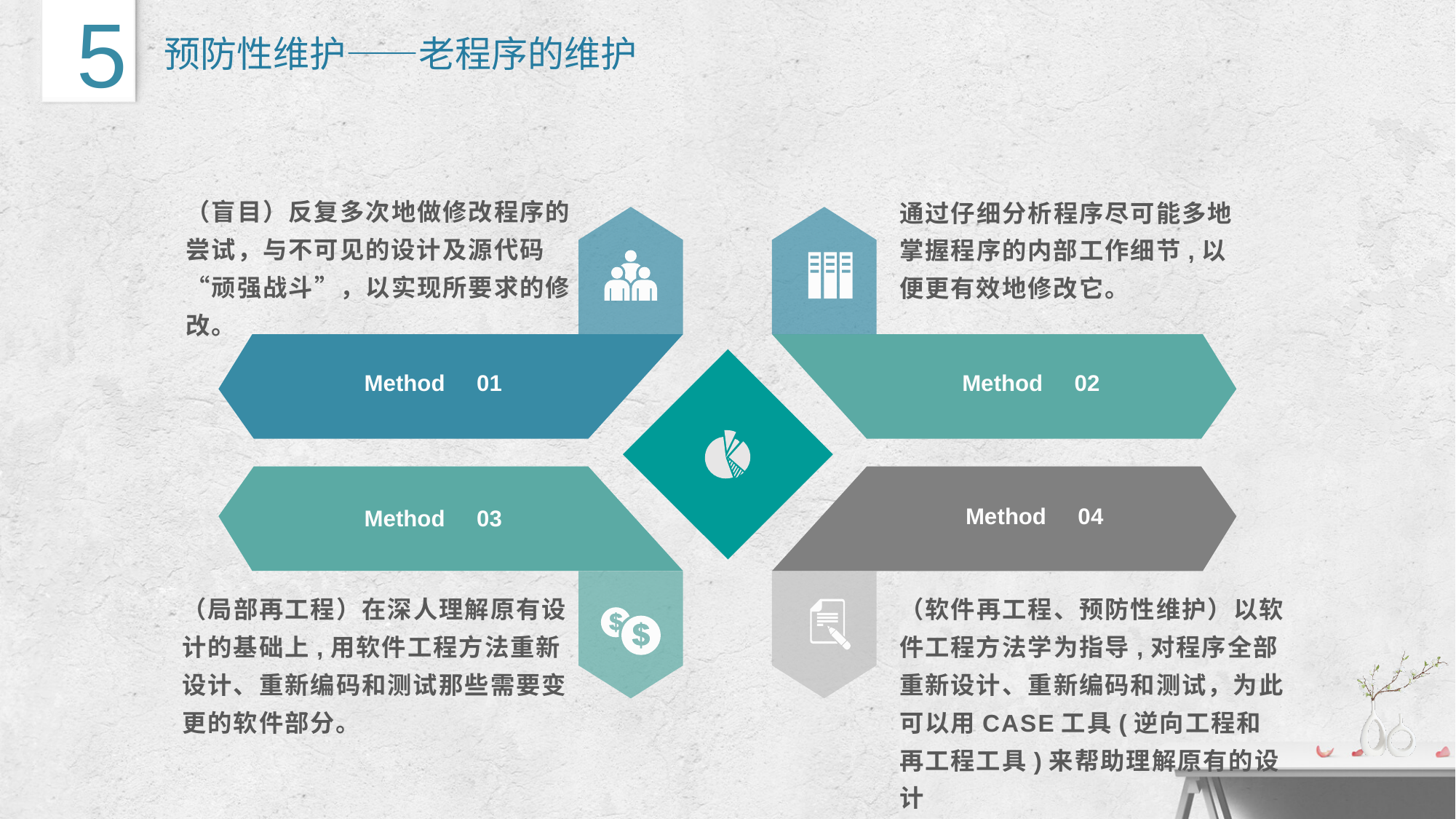

5
预防性维护——老程序的维护
（盲目）反复多次地做修改程序的尝试，与不可见的设计及源代码“顽强战斗”，以实现所要求的修改。
通过仔细分析程序尽可能多地掌握程序的内部工作细节,以便更有效地修改它。

Method     01

Method     02

Method     04

Method     03

（局部再工程）在深人理解原有设计的基础上,用软件工程方法重新设计、重新编码和测试那些需要变更的软件部分。
（软件再工程、预防性维护）以软件工程方法学为指导,对程序全部重新设计、重新编码和测试，为此可以用CASE工具(逆向工程和再工程工具)来帮助理解原有的设计